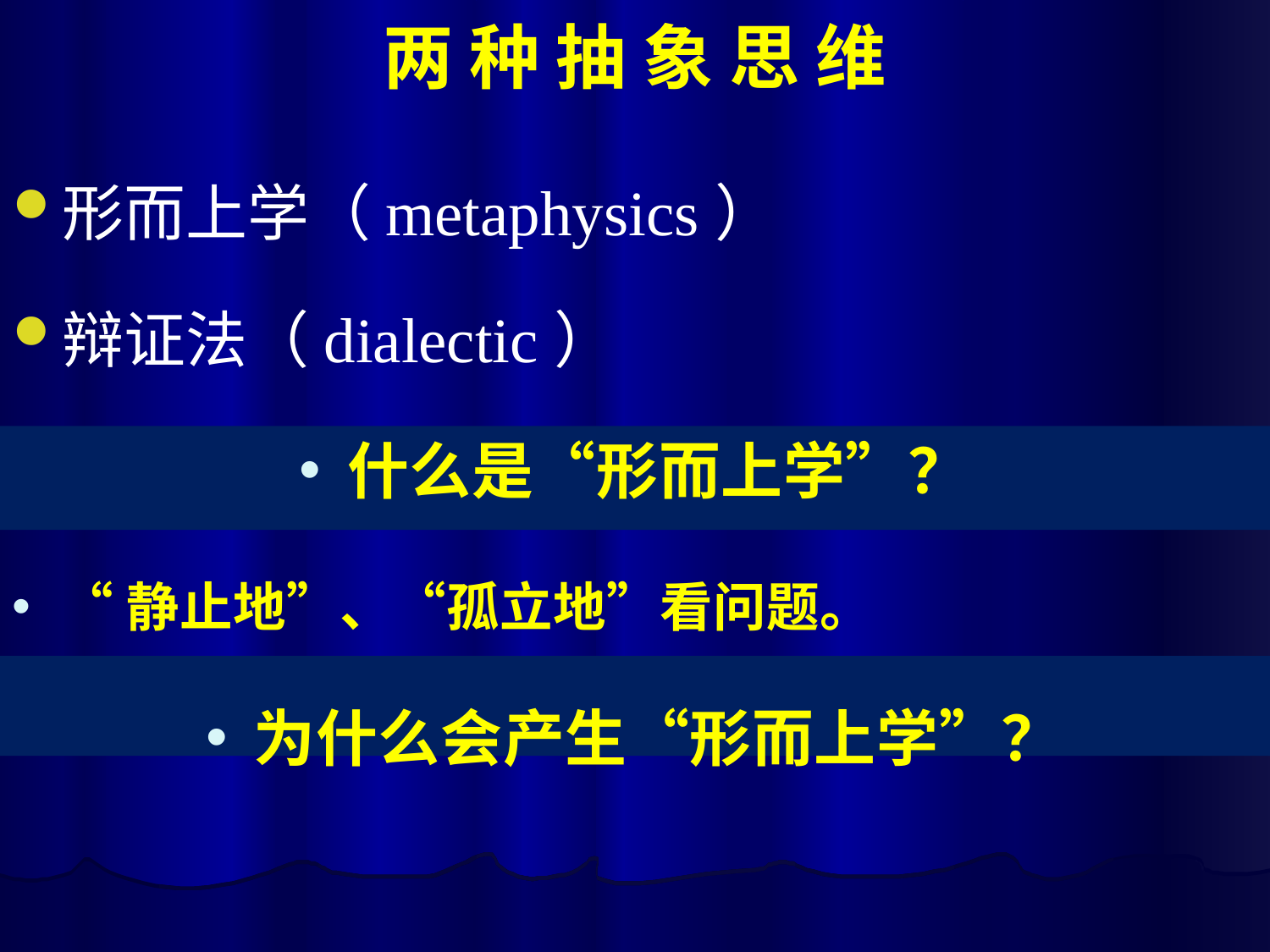

# 两 种 抽 象 思 维
形而上学（metaphysics）
辩证法（dialectic）
什么是“形而上学”？
“静止地”、“孤立地”看问题。
为什么会产生“形而上学”？